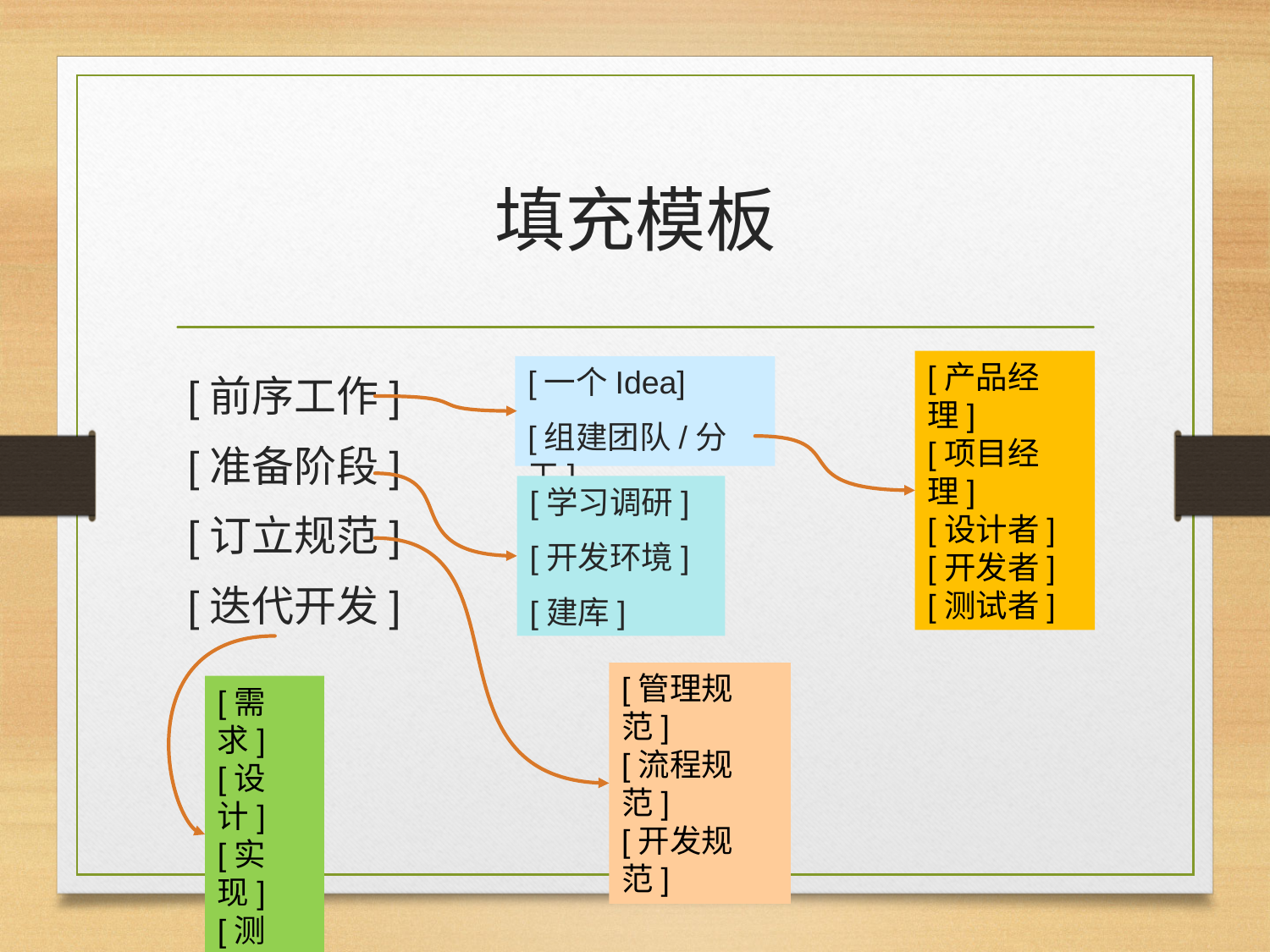

# 填充模板
[产品经理]
[项目经理]
[设计者]
[开发者]
[测试者]
[一个Idea]
[组建团队/分工]
[前序工作]
[准备阶段]
[订立规范]
[迭代开发]
[学习调研]
[开发环境]
[建库]
[管理规范]
[流程规范]
[开发规范]
[需求]
[设计]
[实现]
[测试]